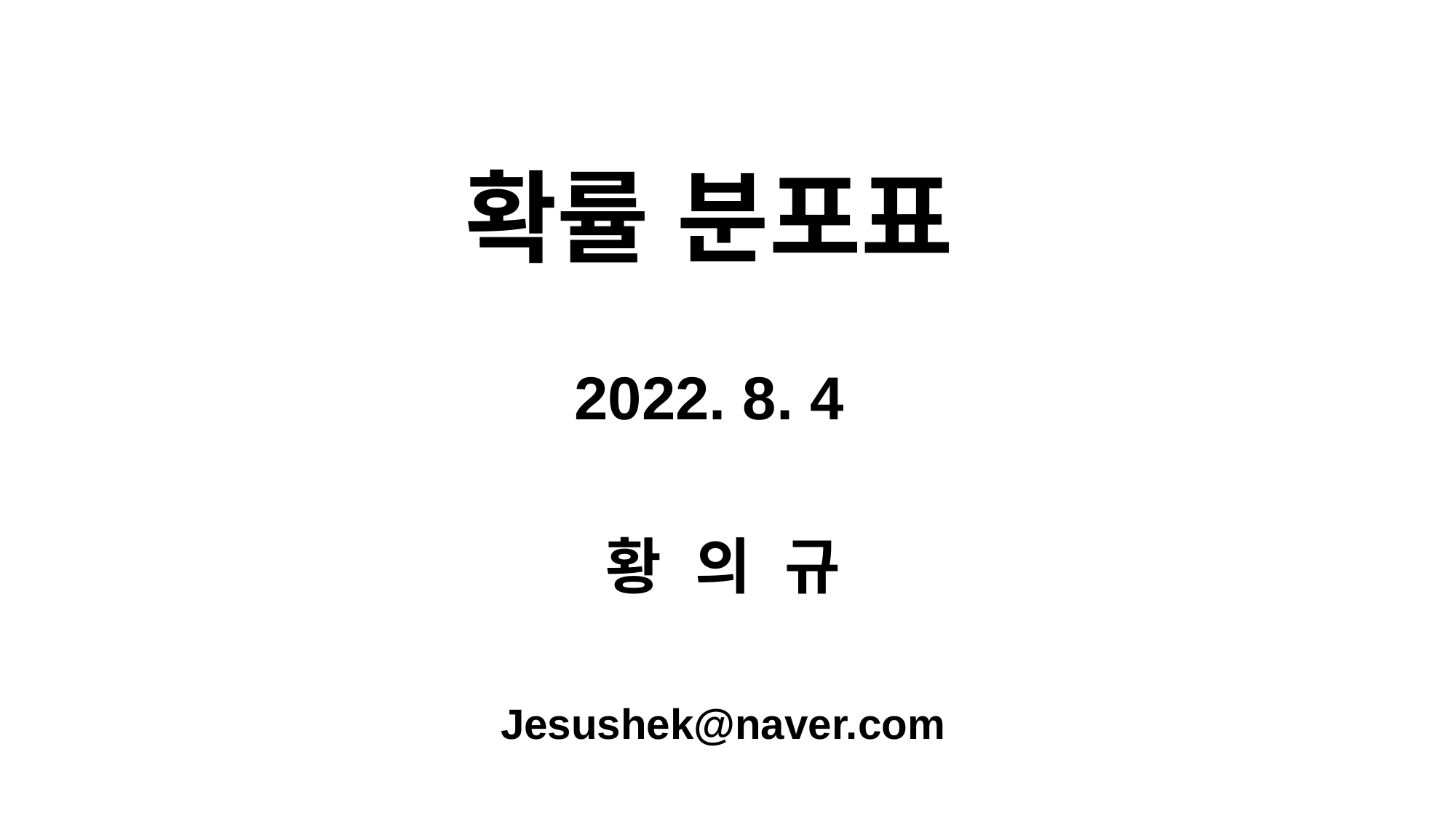

확률 분포표
2022. 8. 4
황  의  규
Jesushek@naver.com